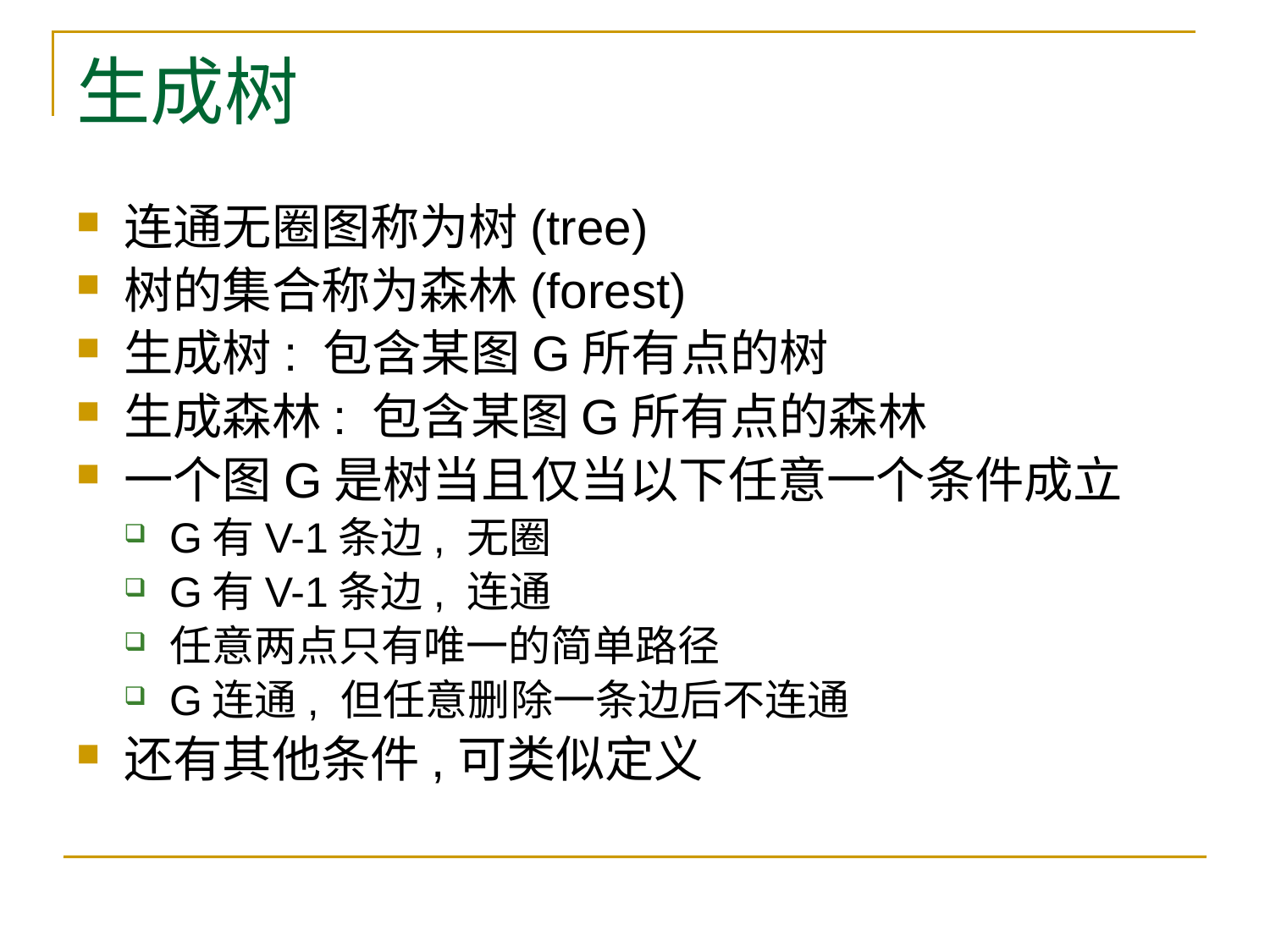

# 生成树
连通无圈图称为树(tree)
树的集合称为森林(forest)
生成树: 包含某图G所有点的树
生成森林: 包含某图G所有点的森林
一个图G是树当且仅当以下任意一个条件成立
G有V-1条边, 无圈
G有V-1条边, 连通
任意两点只有唯一的简单路径
G连通, 但任意删除一条边后不连通
还有其他条件,可类似定义